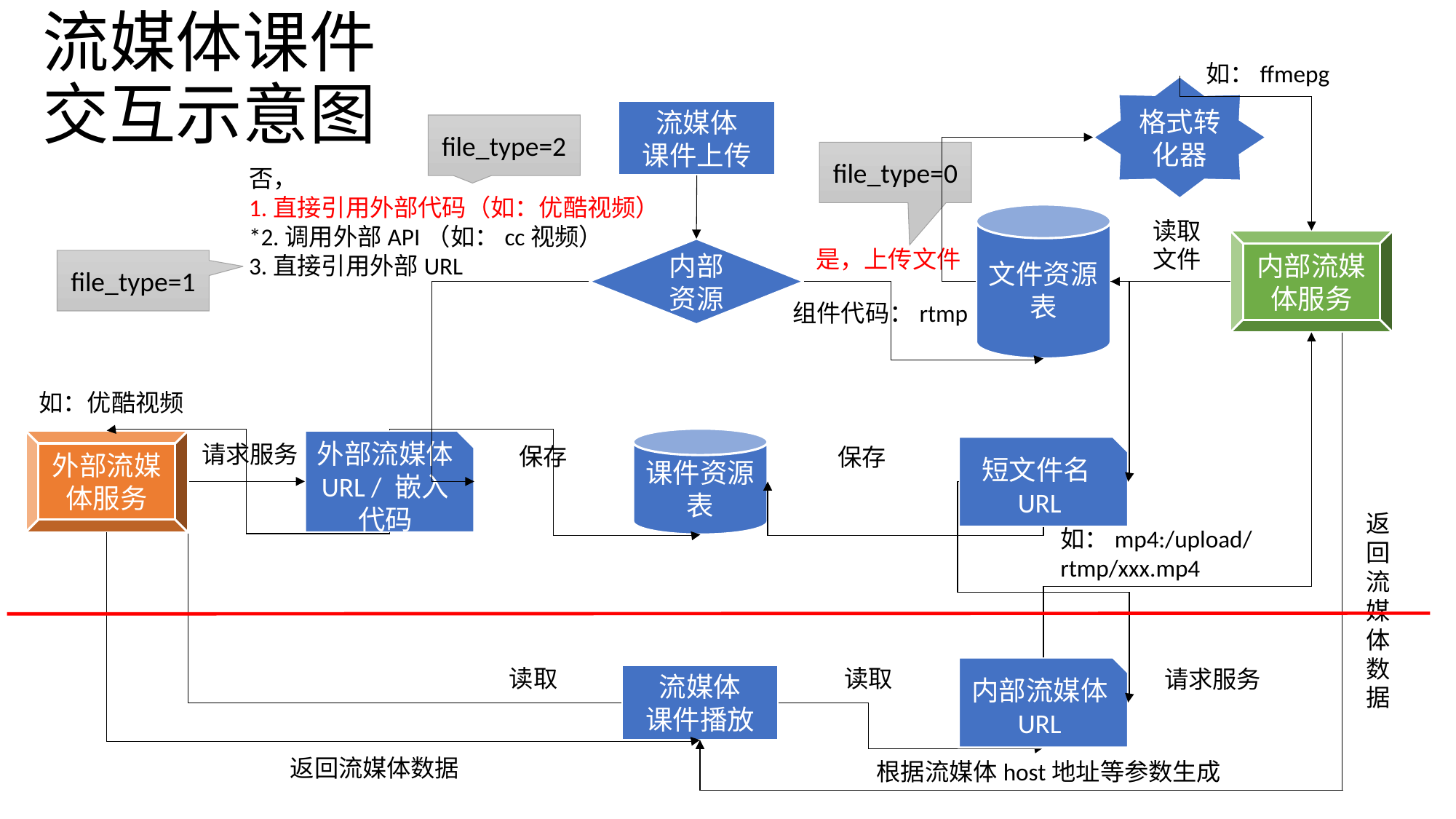

# 流媒体课件 交互示意图
如：ffmepg
格式转化器
流媒体
课件上传
file_type=2
file_type=0
否，
1.直接引用外部代码（如：优酷视频）
*2.调用外部API（如：cc视频）
3.直接引用外部URL
文件资源表
读取文件
内部流媒体服务
内部
资源
是，上传文件
file_type=1
组件代码：rtmp
如：优酷视频
课件资源表
外部流媒体
URL / 嵌入代码
外部流媒体服务
请求服务
保存
保存
短文件名URL
返回流媒体数据
如：mp4:/upload/rtmp/xxx.mp4
内部流媒体
URL
读取
读取
请求服务
流媒体
课件播放
返回流媒体数据
根据流媒体host地址等参数生成